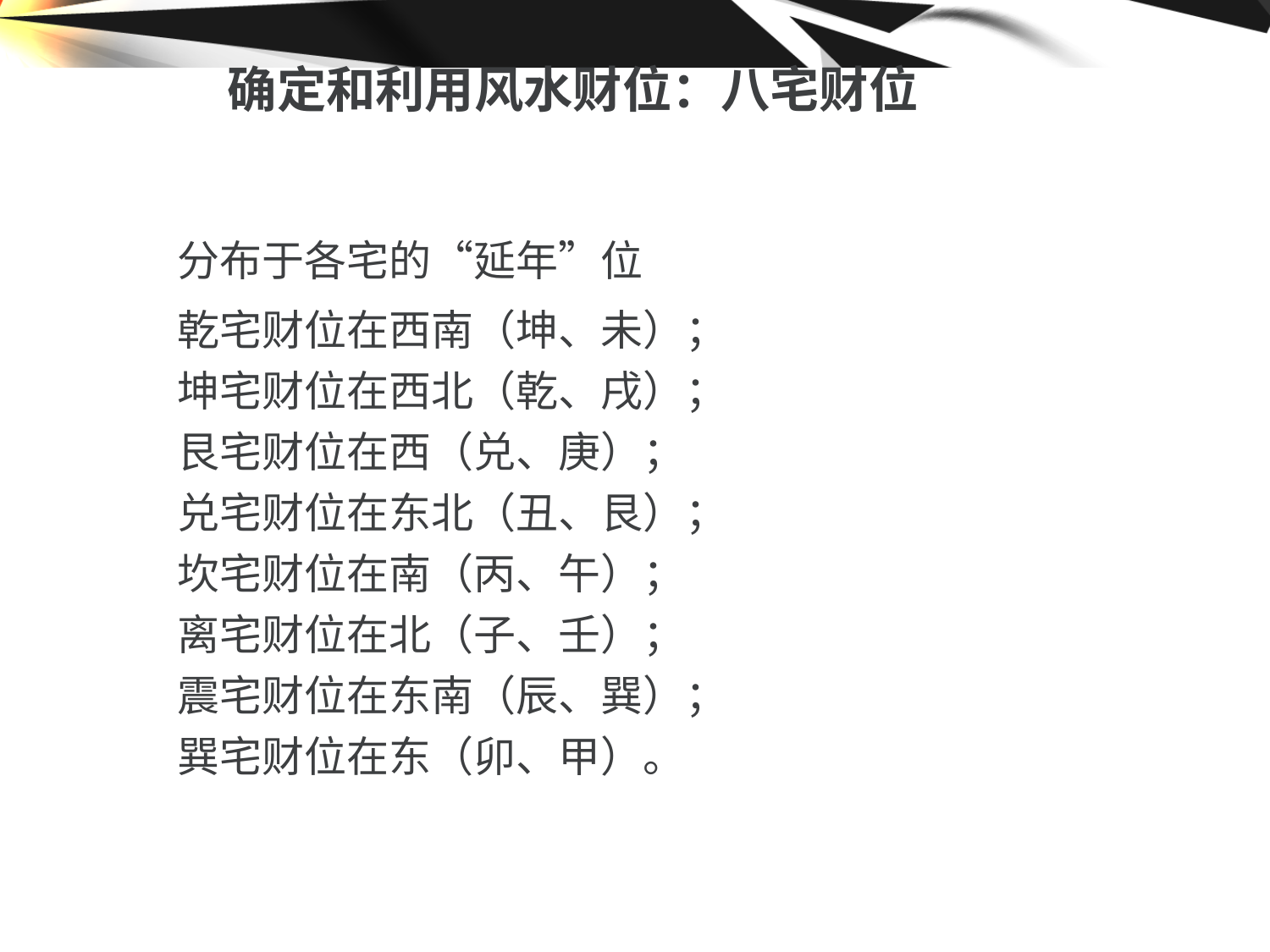

# 确定和利用风水财位：八宅财位
分布于各宅的“延年”位
乾宅财位在西南（坤、未）；
坤宅财位在西北（乾、戌）；
艮宅财位在西（兑、庚）；
兑宅财位在东北（丑、艮）；
坎宅财位在南（丙、午）；
离宅财位在北（子、壬）；
震宅财位在东南（辰、巽）；
巽宅财位在东（卯、甲）。